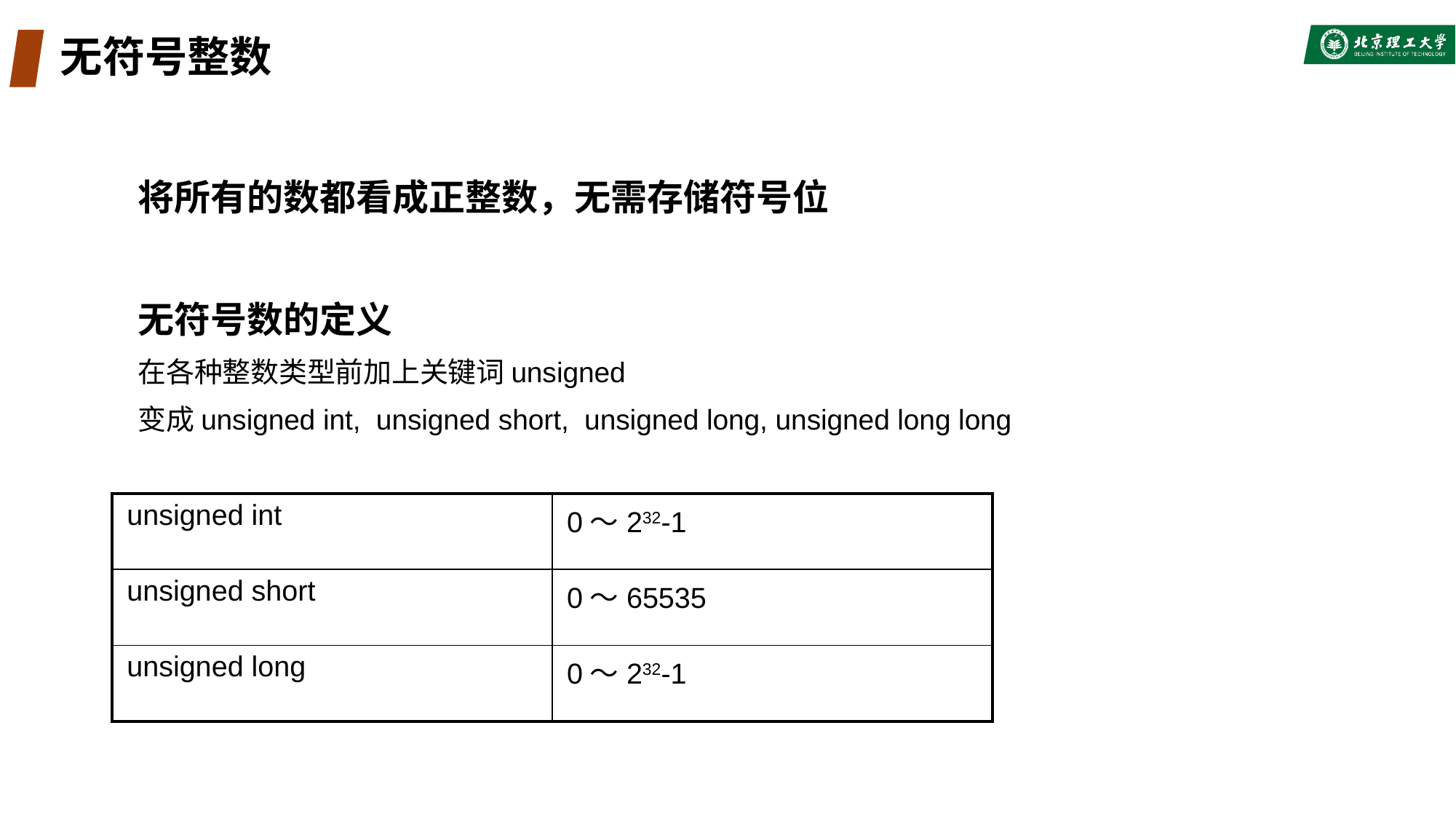

# 无符号整数
将所有的数都看成正整数，无需存储符号位

无符号数的定义
在各种整数类型前加上关键词unsigned
变成unsigned int,  unsigned short,  unsigned long, unsigned long long
| unsigned int | 0～232-1 |
| --- | --- |
| unsigned short | 0～65535 |
| unsigned long | 0～232-1 |